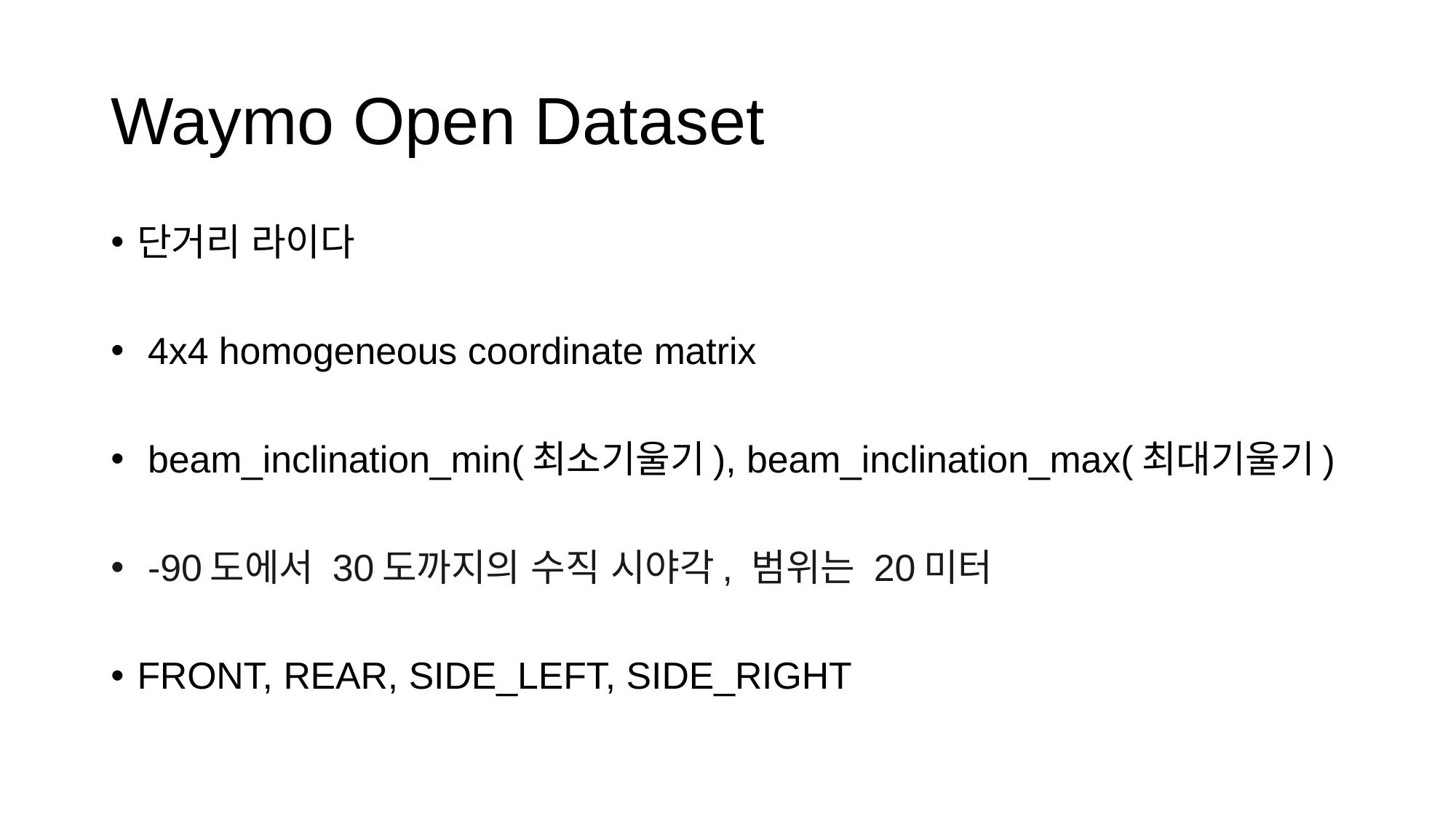

# Waymo Open Dataset
단거리 라이다

 4x4 homogeneous coordinate matrix

 beam_inclination_min(최소기울기), beam_inclination_max(최대기울기)

 -90도에서 30도까지의 수직 시야각, 범위는 20미터

FRONT, REAR, SIDE_LEFT, SIDE_RIGHT